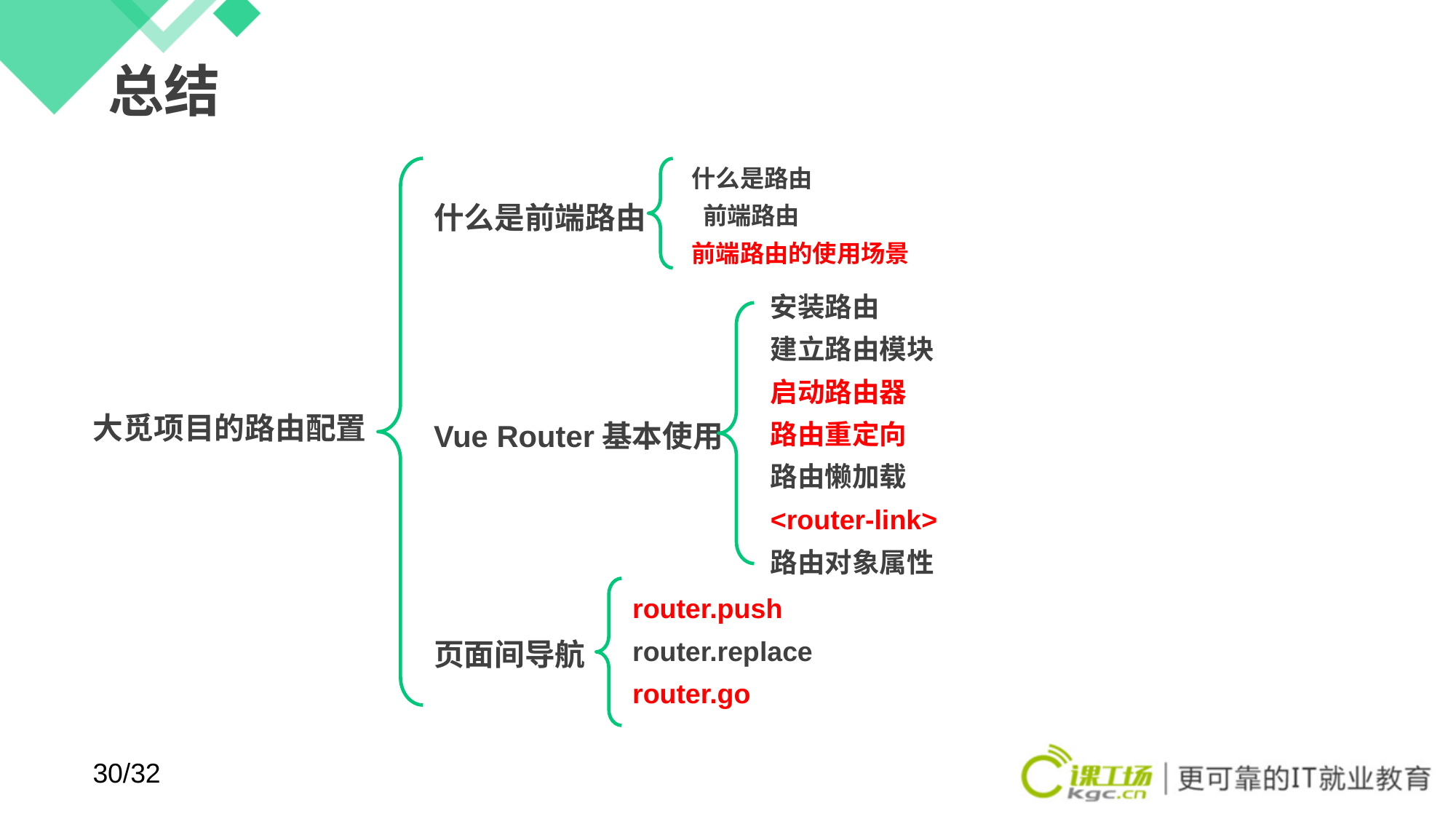

# 总结
什么是路由
 前端路由
前端路由的使用场景

什么是前端路由

Vue Router基本使用

页面间导航

安装路由
建立路由模块
启动路由器
路由重定向
路由懒加载
<router-link>
路由对象属性

大觅项目的路由配置
router.push
router.replace
router.go